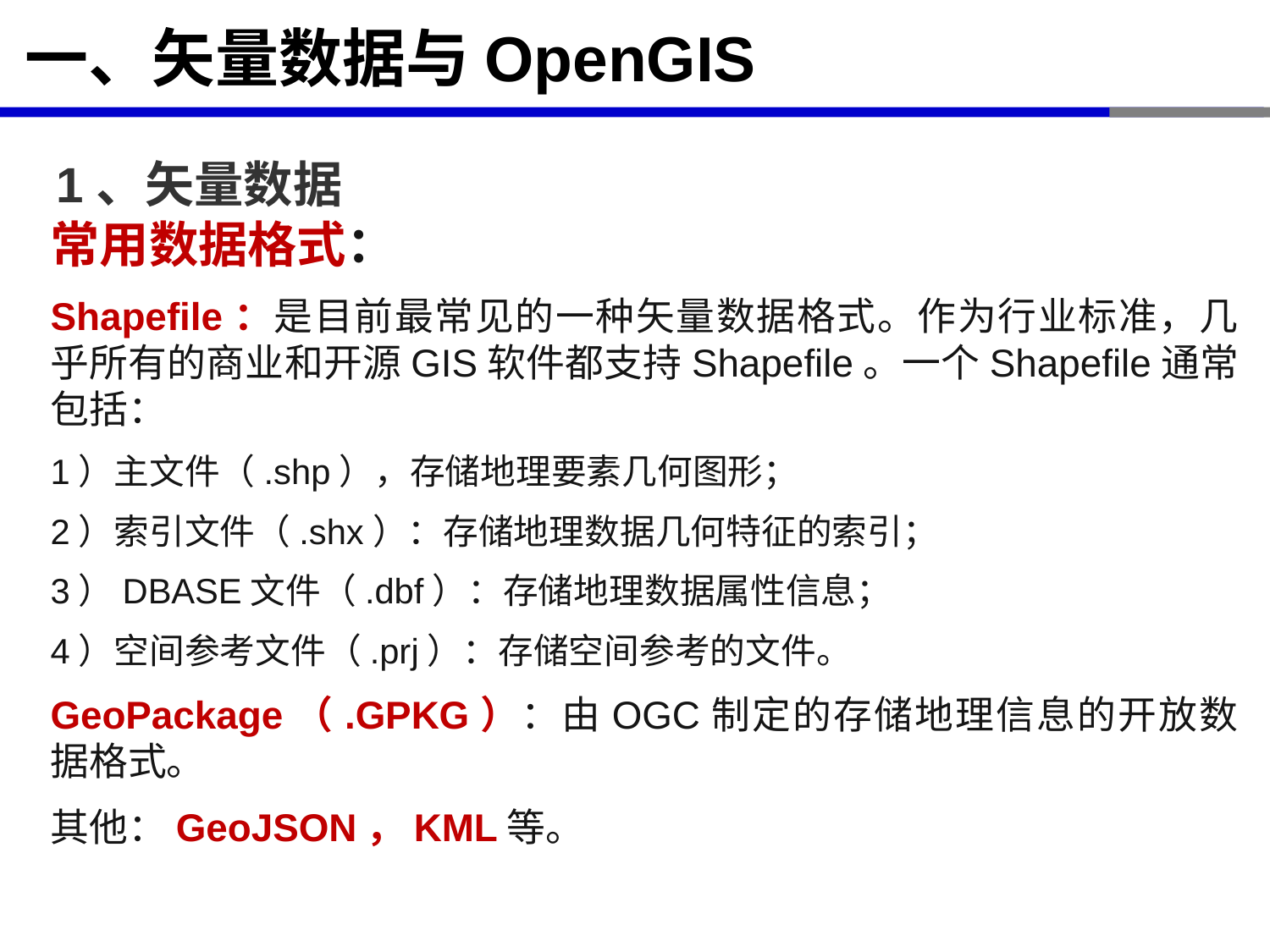

# 一、矢量数据与OpenGIS
1、矢量数据
常用数据格式：
Shapefile：是目前最常见的一种矢量数据格式。作为行业标准，几乎所有的商业和开源GIS软件都支持Shapefile。一个Shapefile通常包括：
1）主文件（.shp），存储地理要素几何图形；
2）索引文件（.shx）：存储地理数据几何特征的索引；
3）DBASE文件（.dbf）：存储地理数据属性信息；
4）空间参考文件（.prj）：存储空间参考的文件。
GeoPackage（.GPKG）：由OGC制定的存储地理信息的开放数据格式。
其他：GeoJSON，KML等。